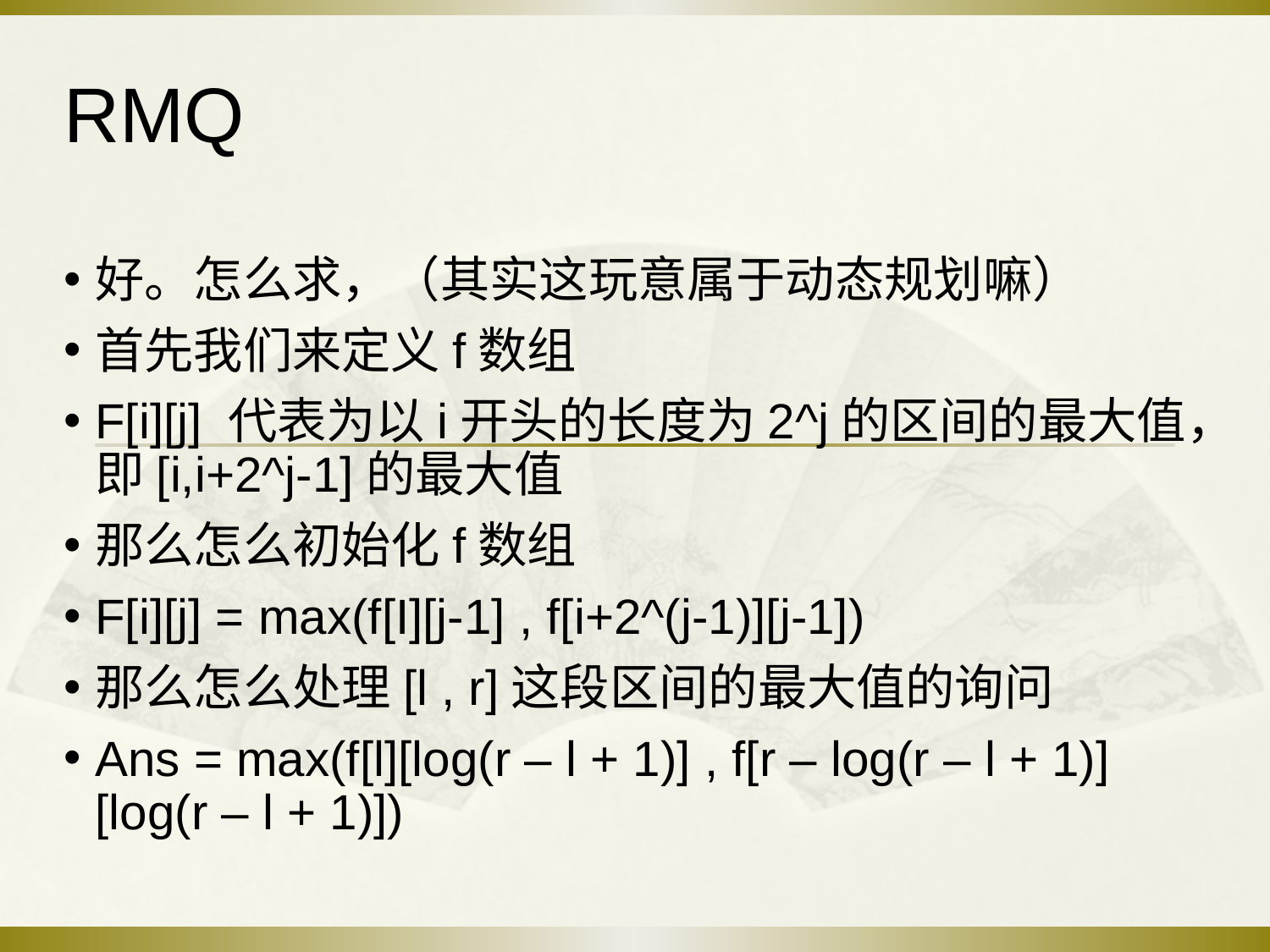

# RMQ
好。怎么求，（其实这玩意属于动态规划嘛）
首先我们来定义f数组
F[i][j] 代表为以i开头的长度为2^j的区间的最大值，即[i,i+2^j-1]的最大值
那么怎么初始化f数组
F[i][j] = max(f[I][j-1] , f[i+2^(j-1)][j-1])
那么怎么处理[l , r]这段区间的最大值的询问
Ans = max(f[l][log(r – l + 1)] , f[r – log(r – l + 1)][log(r – l + 1)])